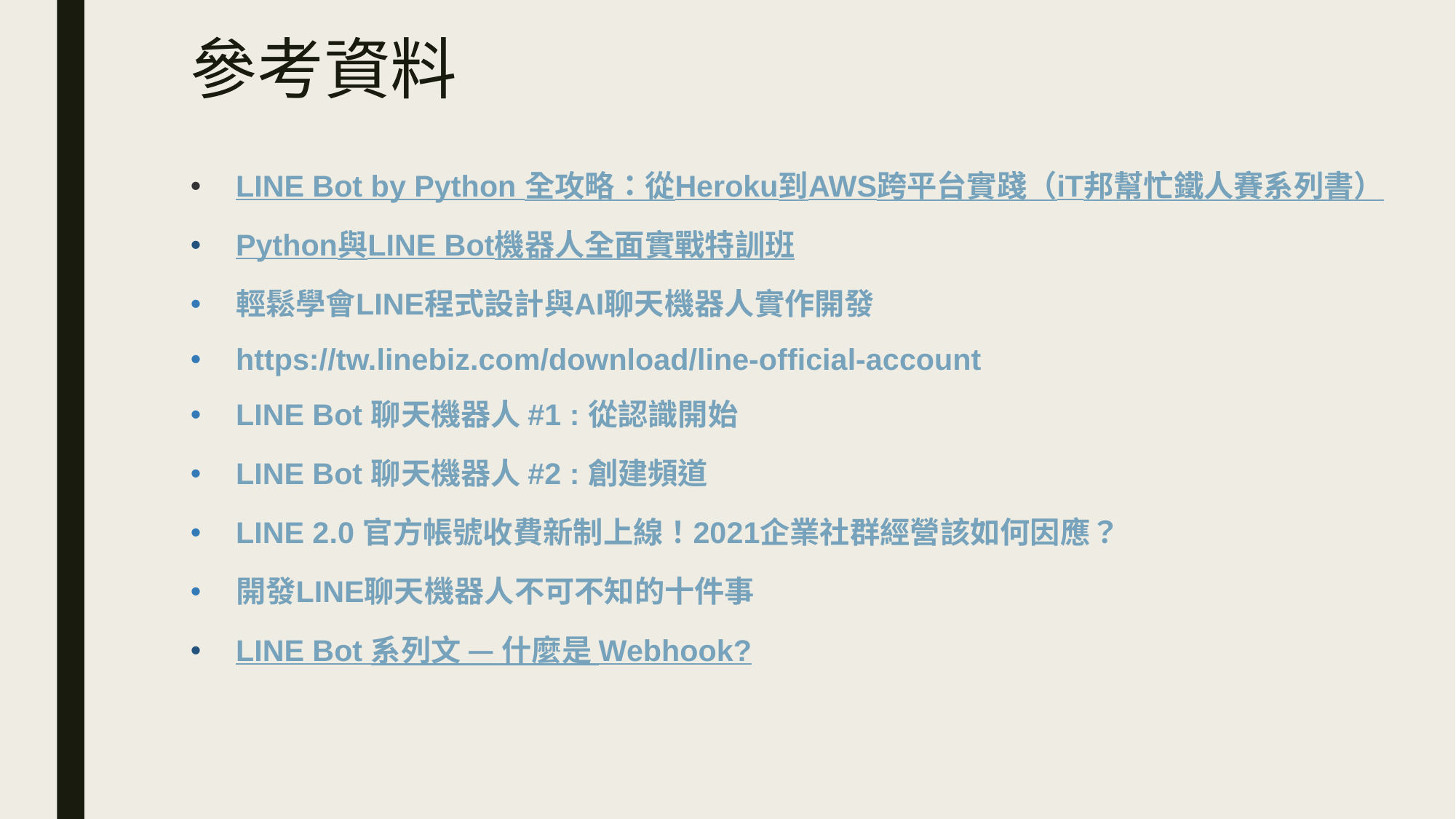

# 參考資料
LINE Bot by Python 全攻略：從Heroku到AWS跨平台實踐（iT邦幫忙鐵人賽系列書）
Python與LINE Bot機器人全面實戰特訓班
輕鬆學會LINE程式設計與AI聊天機器人實作開發
https://tw.linebiz.com/download/line-official-account
LINE Bot 聊天機器人 #1 : 從認識開始
LINE Bot 聊天機器人 #2 : 創建頻道
LINE 2.0 官方帳號收費新制上線！2021企業社群經營該如何因應？
開發LINE聊天機器人不可不知的十件事
LINE Bot 系列文 — 什麼是 Webhook?